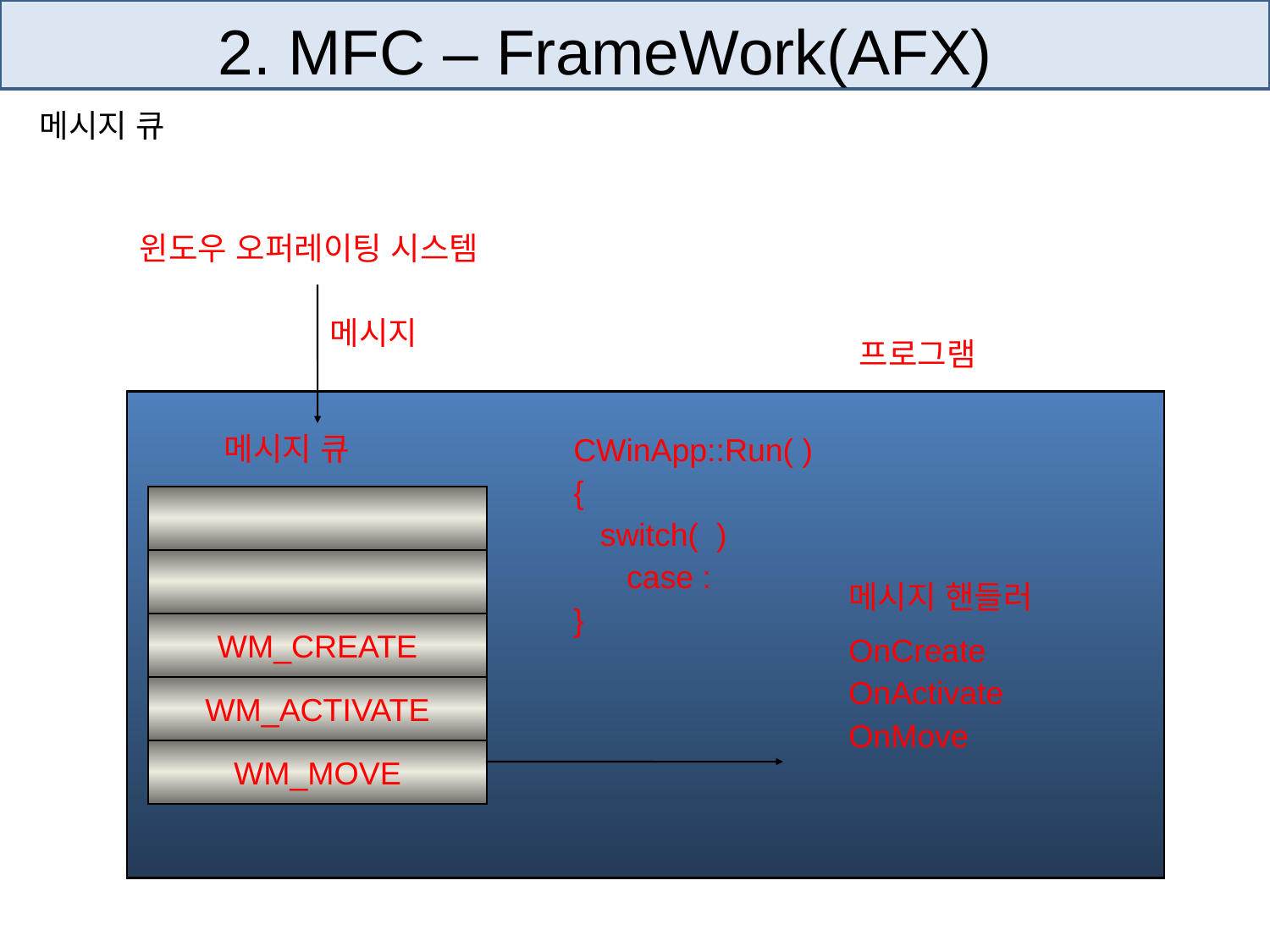

# 2. MFC – FrameWork(AFX)
메시지 큐
윈도우 오퍼레이팅 시스템

메시지
프로그램

메시지 큐
CWinApp::Run( )
{
   switch(  )
      case :
}

메시지 핸들러
WM_ACTIVATE
WM_CREATE
OnCreate
OnActivate
OnMove
WM_ACTIVATE
WM_MOVE